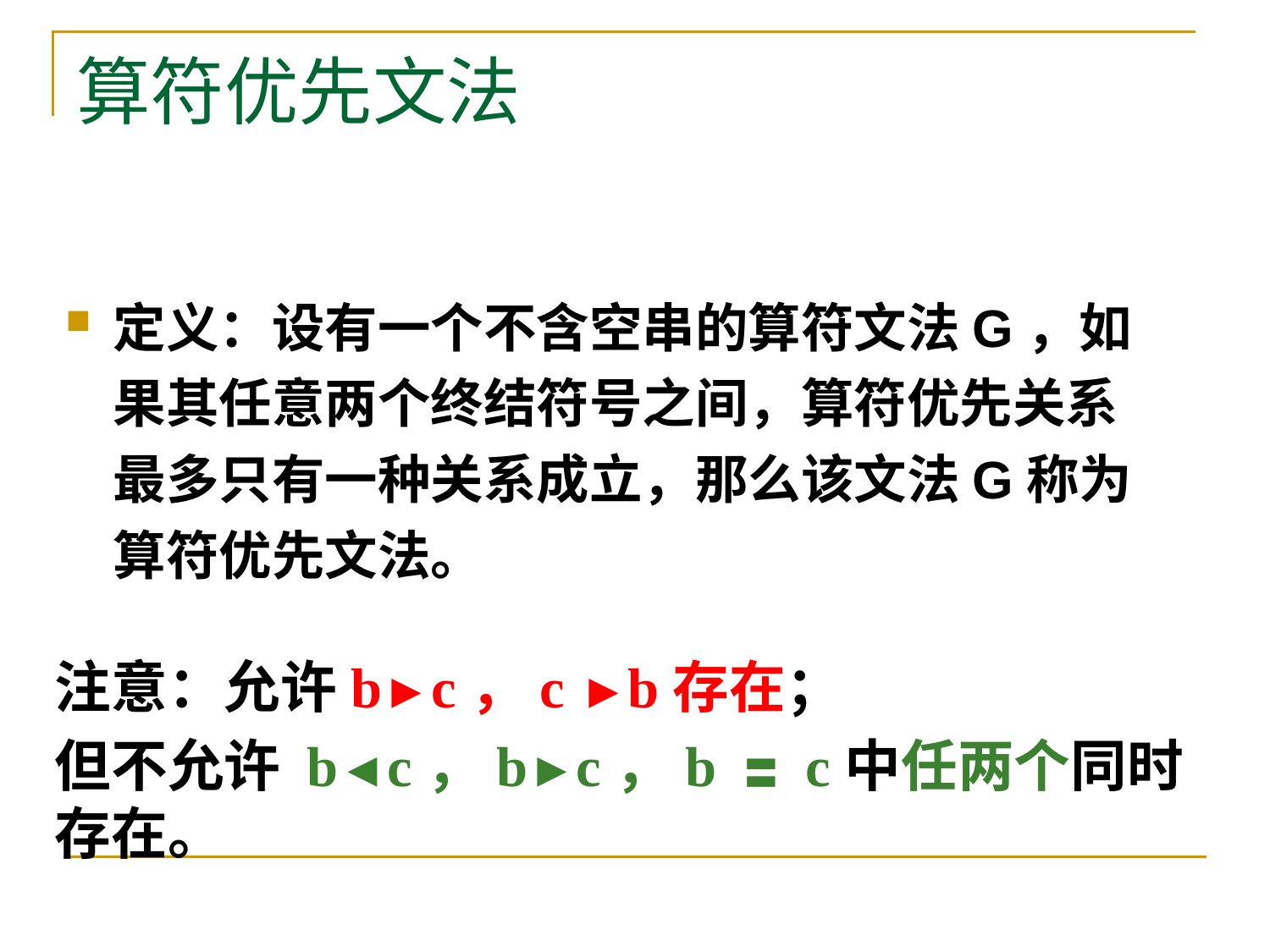

# 算符优先文法
定义：设有一个不含空串的算符文法G，如果其任意两个终结符号之间，算符优先关系最多只有一种关系成立，那么该文法G称为算符优先文法。
注意：允许b►c，c ►b存在；
但不允许 b◄c，b►c，b 〓 c中任两个同时存在。
45